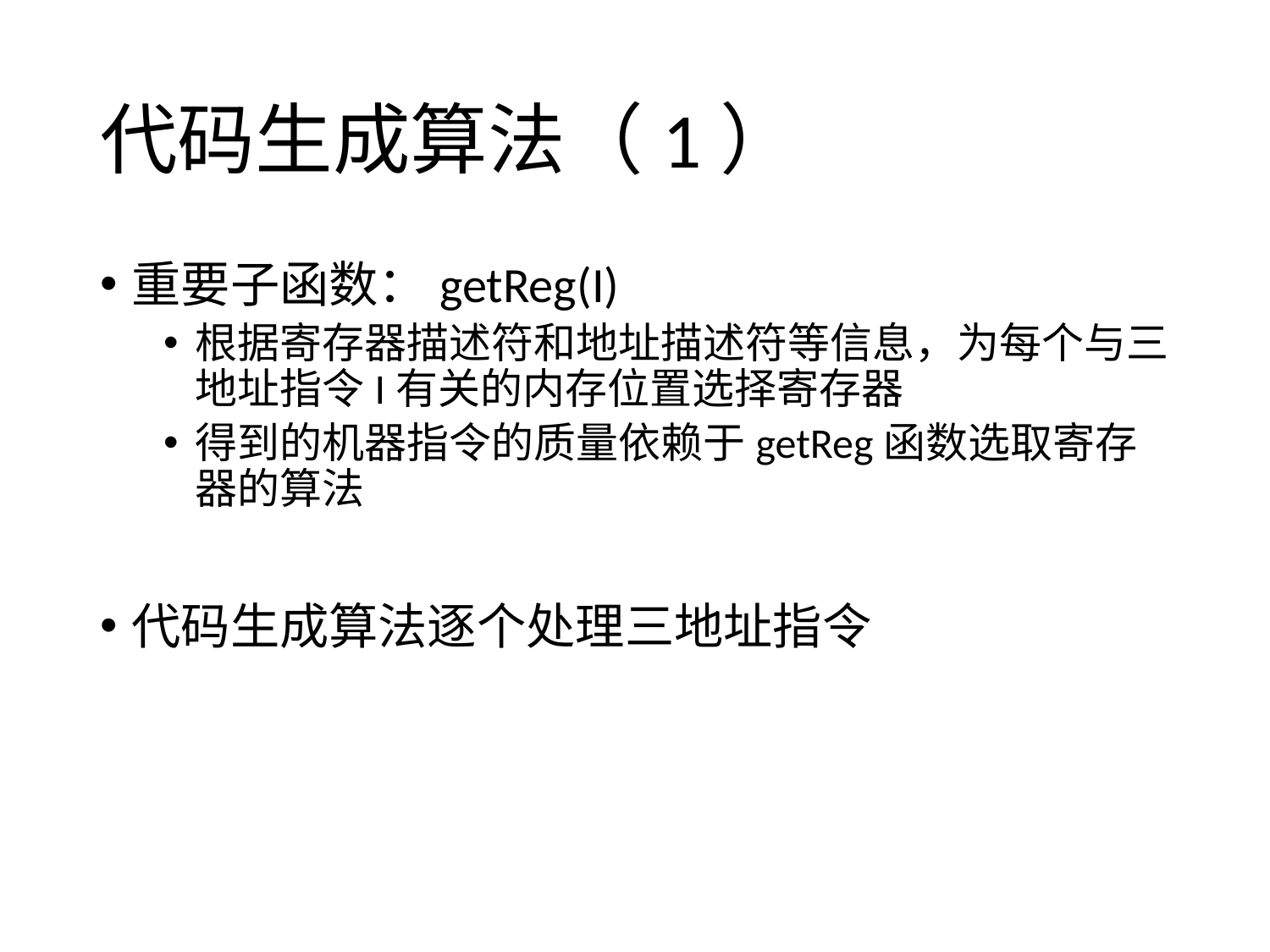

# 代码生成算法（1）
重要子函数：getReg(I)
根据寄存器描述符和地址描述符等信息，为每个与三地址指令I有关的内存位置选择寄存器
得到的机器指令的质量依赖于getReg函数选取寄存器的算法

代码生成算法逐个处理三地址指令